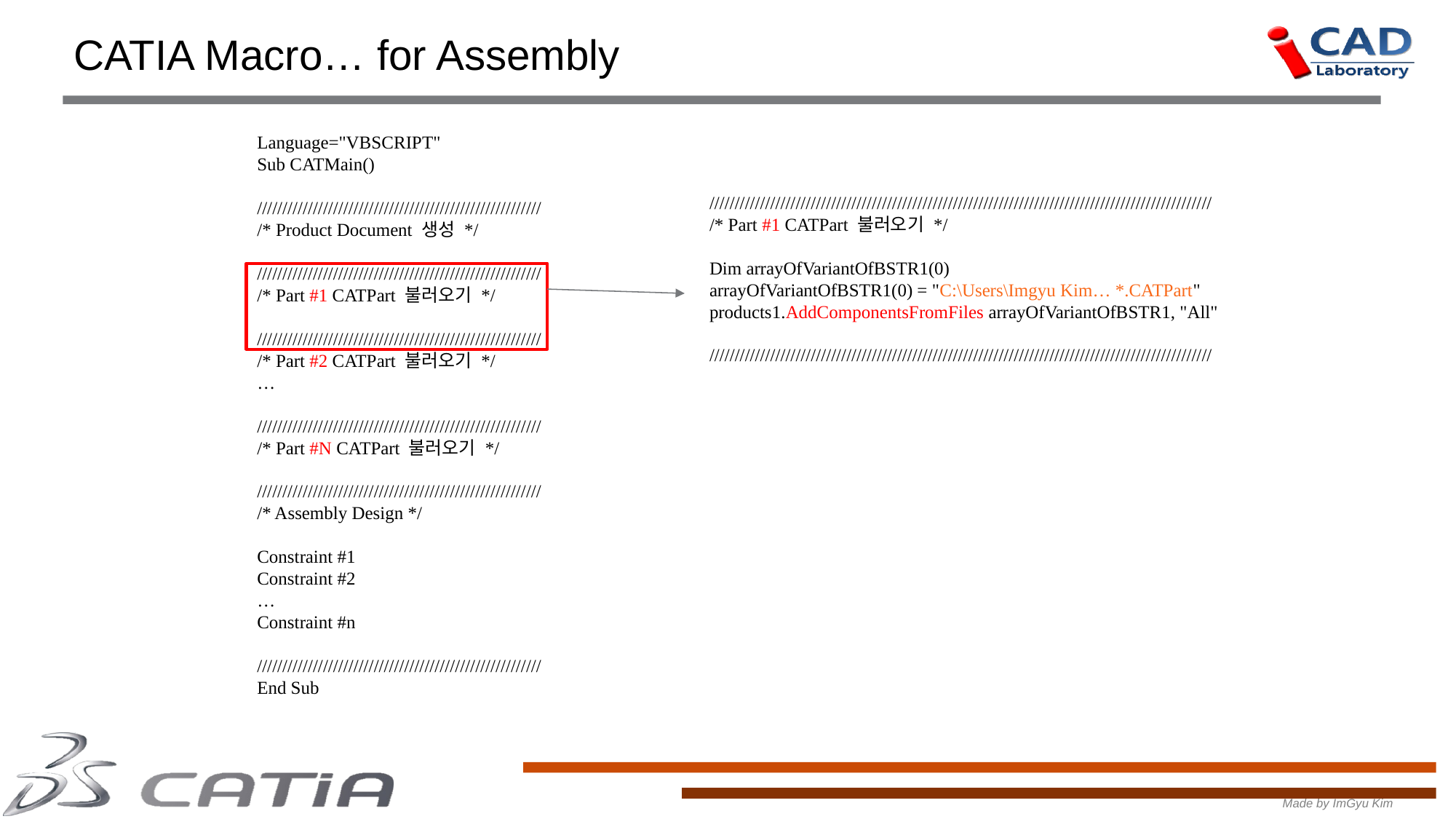

# CATIA Macro… for Assembly
Language="VBSCRIPT"
Sub CATMain()

////////////////////////////////////////////////////////
/* Product Document 생성 */

////////////////////////////////////////////////////////
/* Part #1 CATPart 불러오기 */

////////////////////////////////////////////////////////
/* Part #2 CATPart 불러오기 */
…

////////////////////////////////////////////////////////
/* Part #N CATPart 불러오기 */

////////////////////////////////////////////////////////
/* Assembly Design */

Constraint #1
Constraint #2
…
Constraint #n

////////////////////////////////////////////////////////
End Sub
///////////////////////////////////////////////////////////////////////////////////////////////////
/* Part #1 CATPart 불러오기 */

Dim arrayOfVariantOfBSTR1(0)
arrayOfVariantOfBSTR1(0) = "C:\Users\Imgyu Kim… *.CATPart"
products1.AddComponentsFromFiles arrayOfVariantOfBSTR1, "All"

///////////////////////////////////////////////////////////////////////////////////////////////////